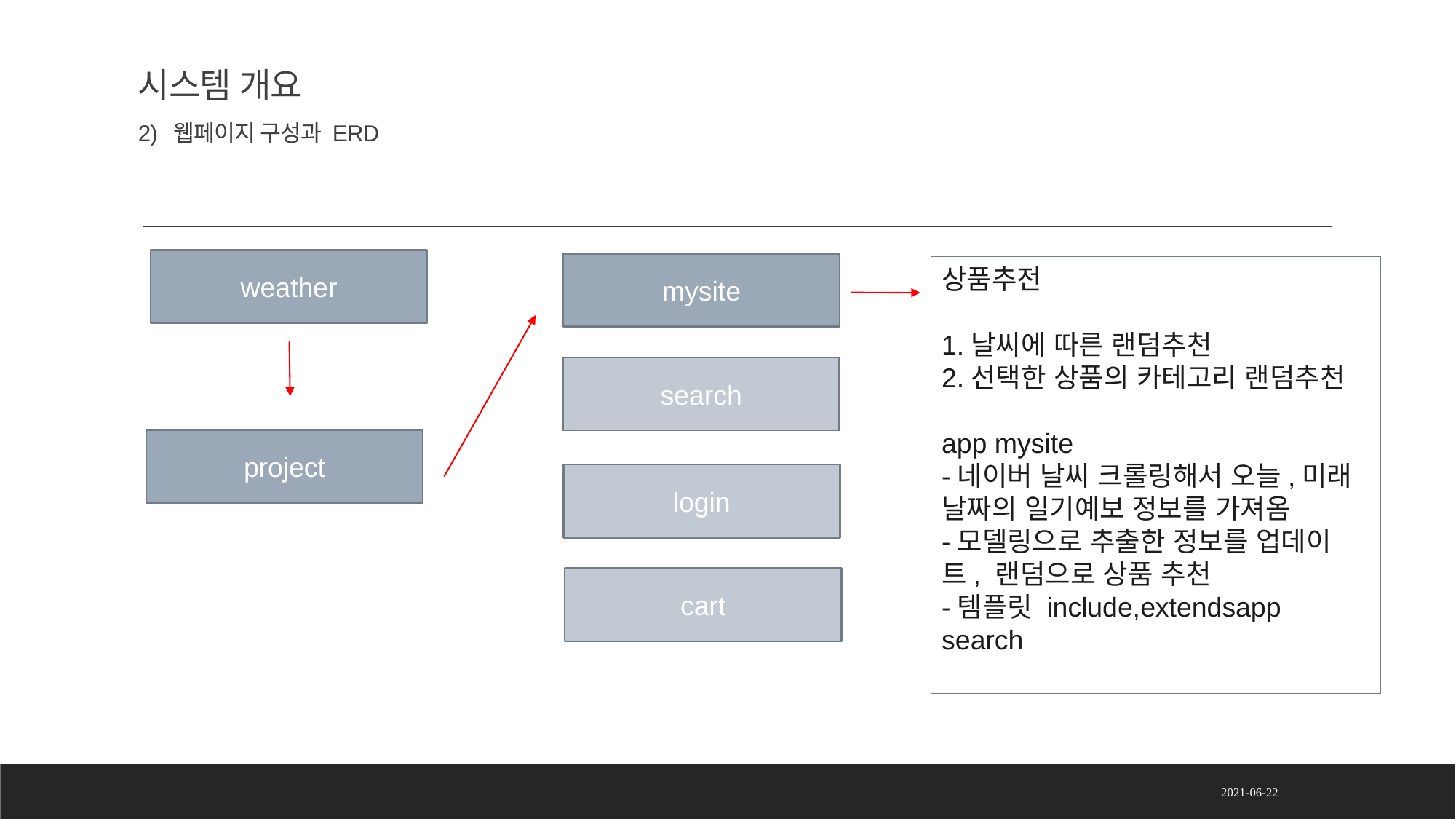

weather
mysite
search
project
login
cart
# 시스템 개요 2)  웹페이지 구성과 ERD
상품추전

1.날씨에 따른 랜덤추천
2.선택한 상품의 카테고리 랜덤추천

app mysite
-네이버 날씨 크롤링해서 오늘,미래 날짜의 일기예보 정보를 가져옴
-모델링으로 추출한 정보를 업데이트, 랜덤으로 상품 추천
-템플릿 include,extendsapp search

2021-06-22